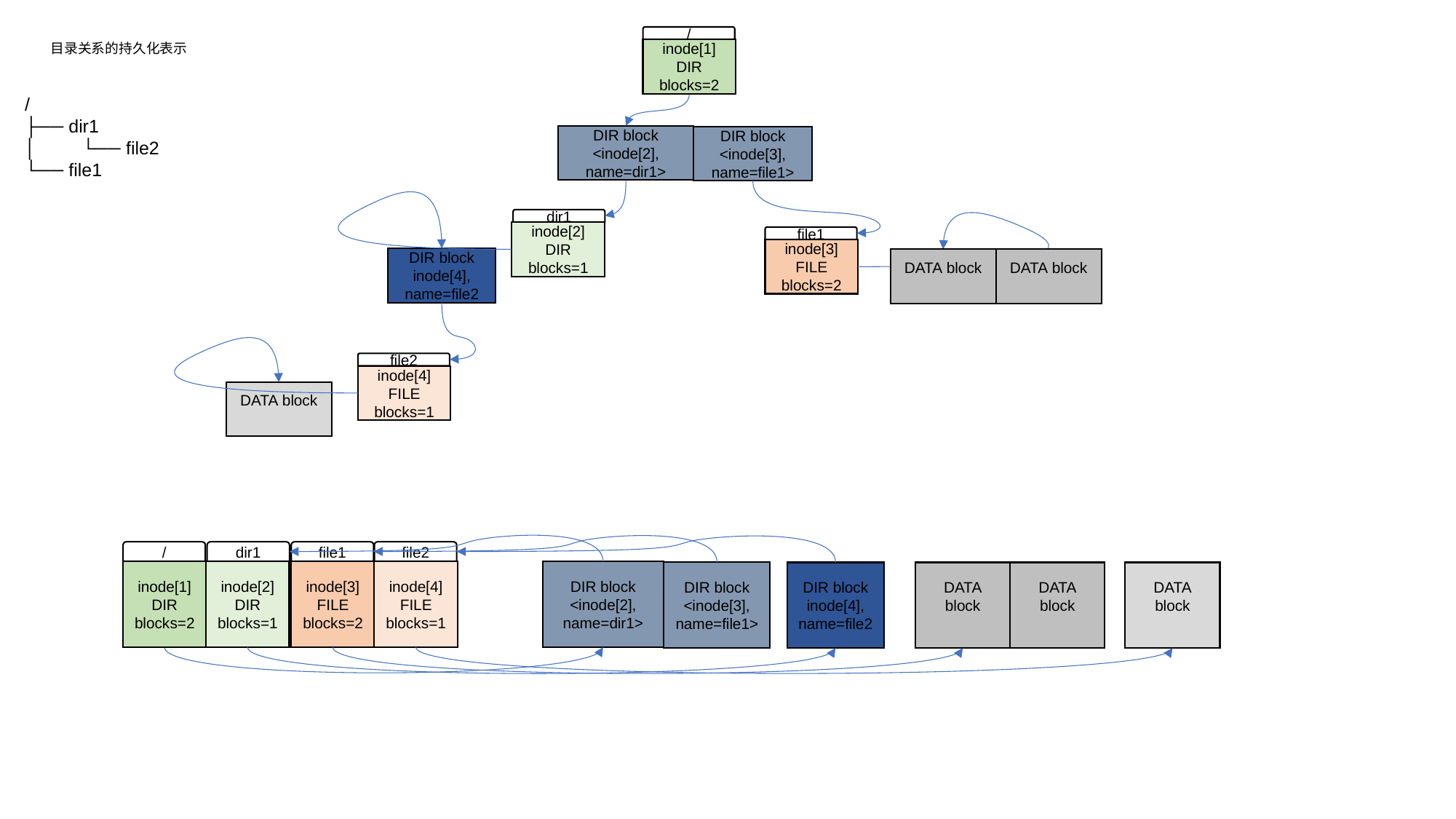

/
inode[1]
DIR
blocks=2
DIR block
<inode[2],
name=dir1>
DIR block
<inode[3],
name=file1>
dir1
inode[2]
DIR
blocks=1
file1
inode[3]
FILE
blocks=2
DIR block
inode[4],
name=file2
DATA block

DATA block

file2
inode[4]
FILE
blocks=1
DATA block

目录关系的持久化表示
/
├── dir1
│         └── file2
└── file1
/
dir1
file1
file2
inode[1]
DIR
blocks=2
inode[4]
FILE
blocks=1
inode[2]
DIR
blocks=1
inode[3]
FILE
blocks=2
DIR block
<inode[2],
name=dir1>
DIR block
<inode[3],
name=file1>
DIR block
inode[4],
name=file2
DATA block

DATA block

DATA block